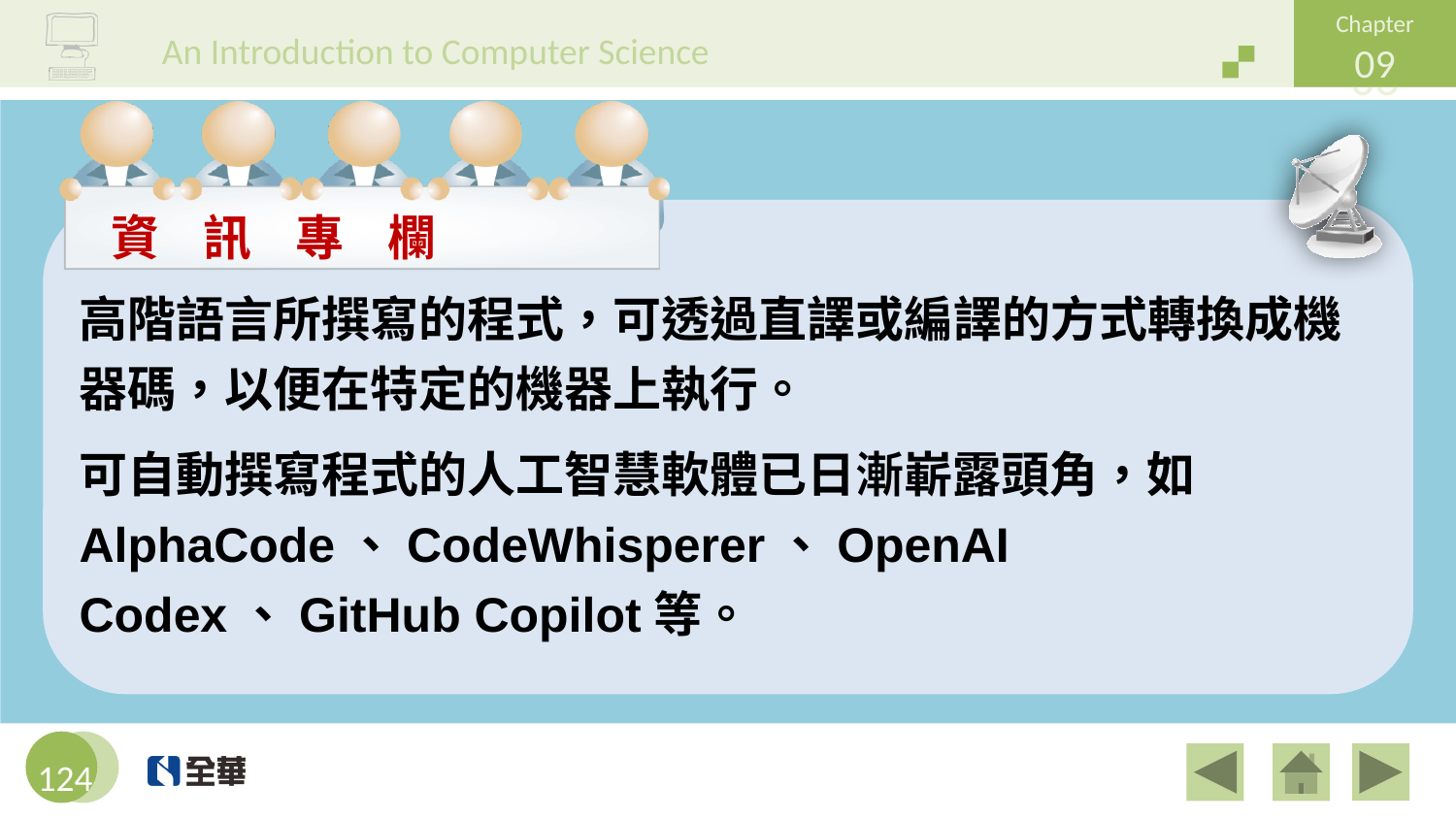

高階語言所撰寫的程式，可透過直譯或編譯的方式轉換成機器碼，以便在特定的機器上執行。
可自動撰寫程式的人工智慧軟體已日漸嶄露頭角，如AlphaCode、CodeWhisperer、OpenAI Codex、GitHub Copilot等。